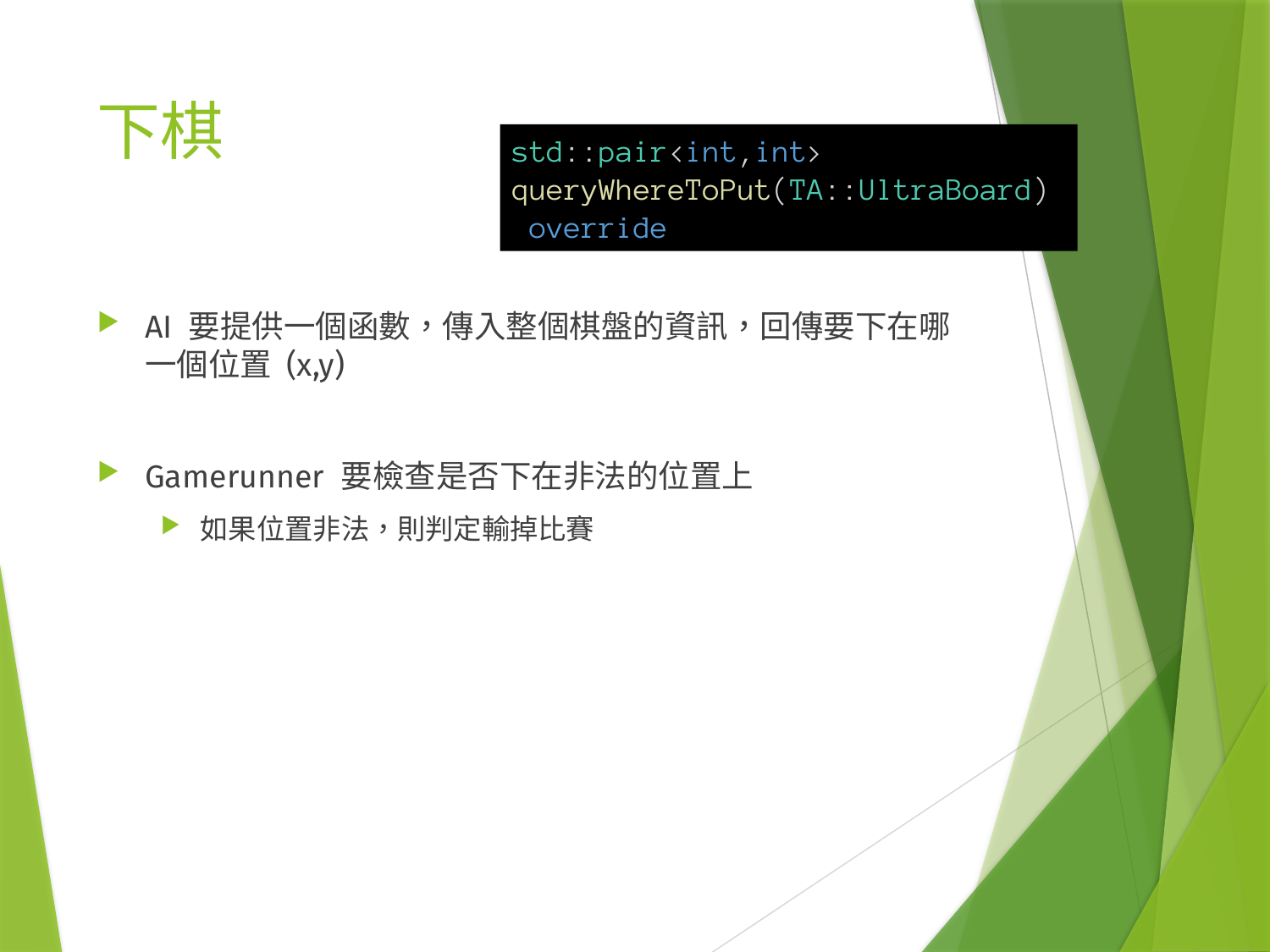

# 下棋
std::pair<int,int>
queryWhereToPut(TA::UltraBoard) override
AI 要提供一個函數，傳入整個棋盤的資訊，回傳要下在哪一個位置 (x,y)

Gamerunner 要檢查是否下在非法的位置上
如果位置非法，則判定輸掉比賽